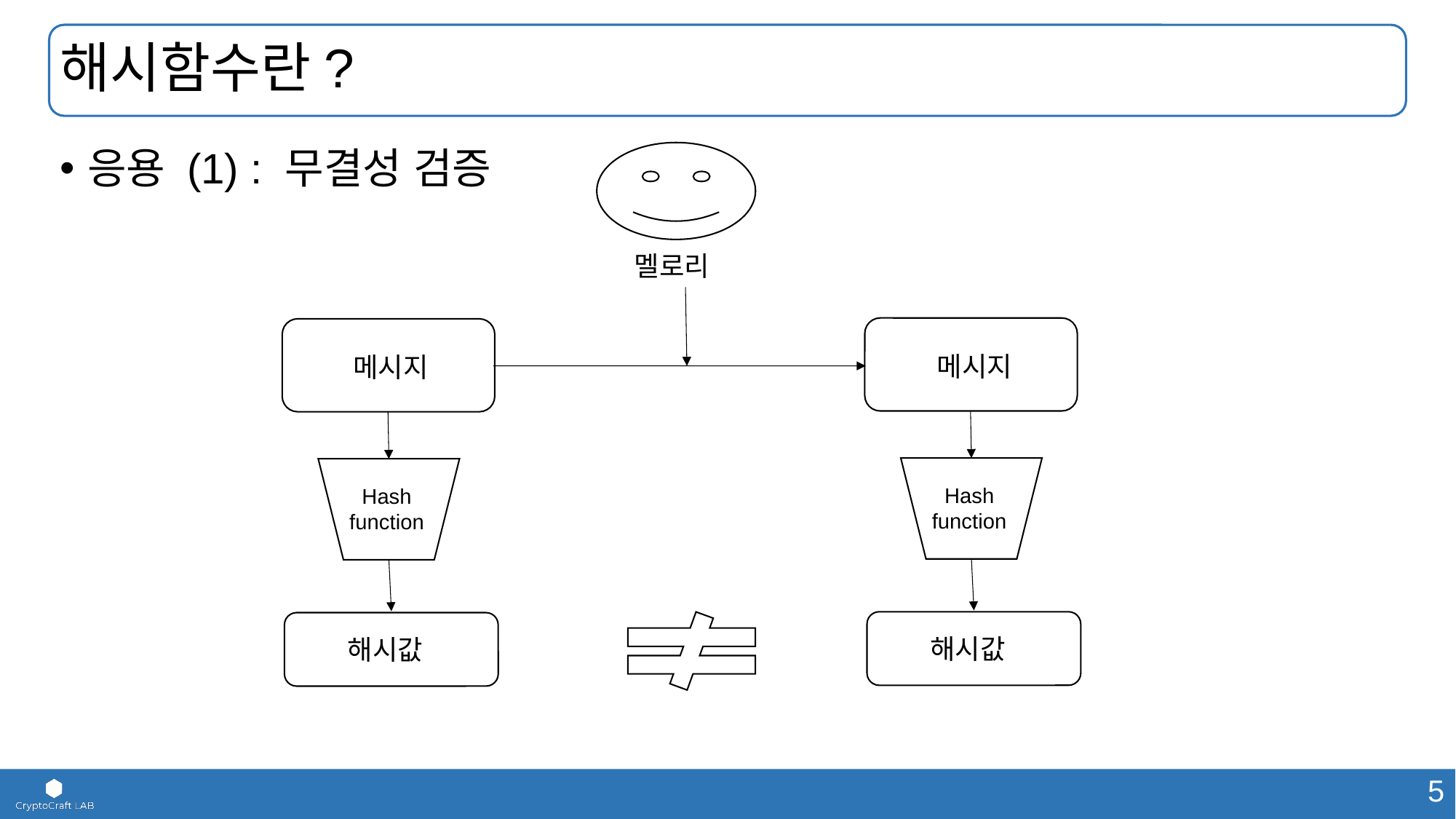

# 해시함수란?
응용 (1) : 무결성 검증

멜로리

메시지

메시지

Hash function
Hash function

해시값
해시값